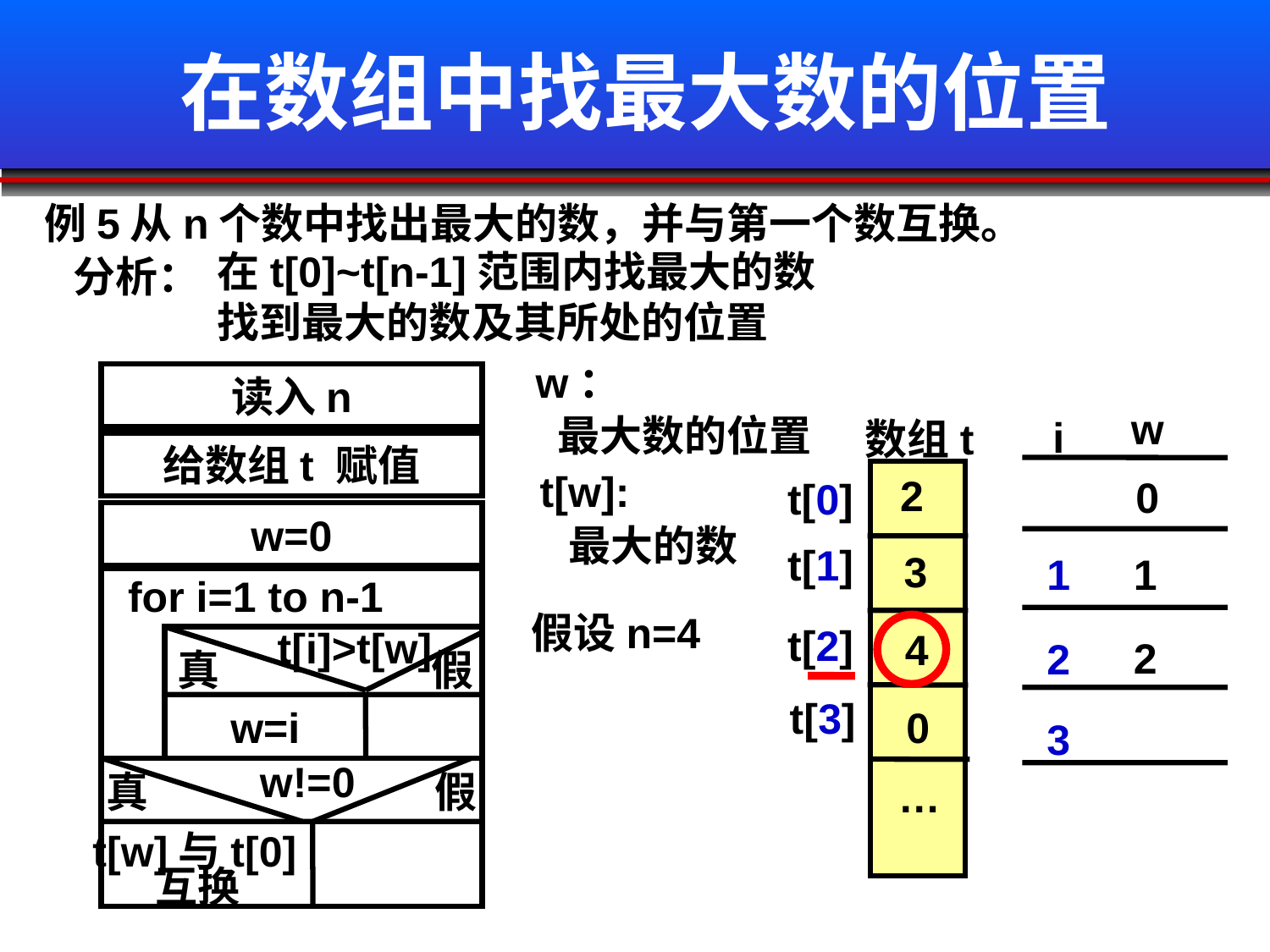

# 在数组中找最大数的位置
例5从n个数中找出最大的数，并与第一个数互换。
在t[0]~t[n-1]范围内找最大的数
找到最大的数及其所处的位置
分析：
w：
读入n
w
最大数的位置
i
数组t
给数组t 赋值

t[w]:

2
0
t[0]
w=0
 最大的数

t[1]

3
1
1
for i=1 to n-1

假设n=4

t[2]

t[i]>t[w]
4
2
2

真
假

t[3]

w=i

0
3

w!=0

…
真
假

t[w]与t[0]互换